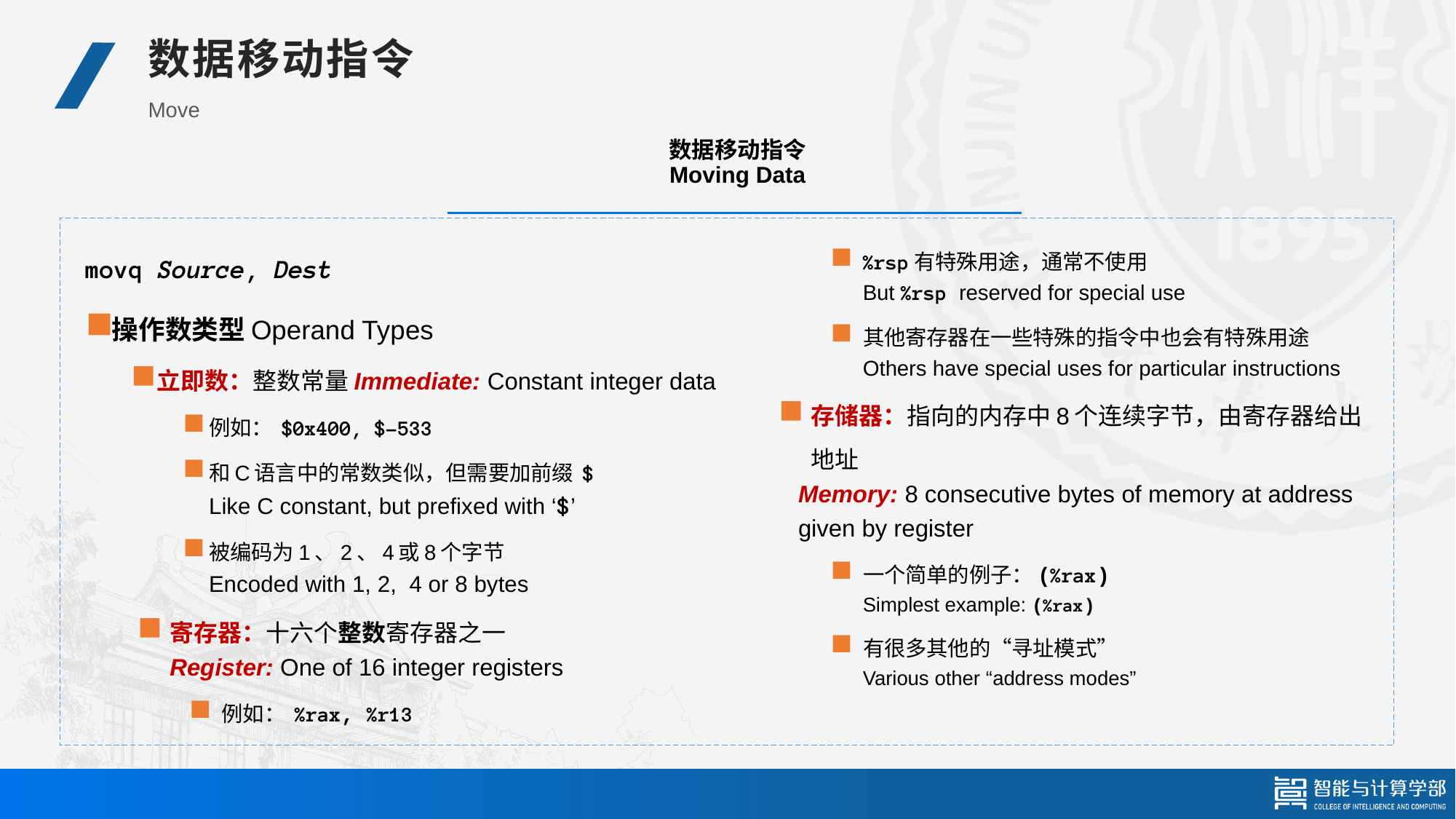

数据移动指令
Move
# 数据移动指令 Moving Data
movq Source, Dest
操作数类型Operand Types
立即数：整数常量Immediate: Constant integer data
例如： $0x400, $-533
和C语言中的常数类似，但需要加前缀 $
Like C constant, but prefixed with ‘$’
被编码为1、2、4或8个字节
Encoded with 1, 2,  4 or 8 bytes
寄存器：十六个整数寄存器之一
Register: One of 16 integer registers
例如： %rax, %r13
%rsp有特殊用途，通常不使用
But %rsp reserved for special use
其他寄存器在一些特殊的指令中也会有特殊用途
Others have special uses for particular instructions
存储器：指向的内存中8个连续字节，由寄存器给出地址
Memory: 8 consecutive bytes of memory at address given by register
一个简单的例子：(%rax)
Simplest example: (%rax)
有很多其他的“寻址模式”
Various other “address modes”